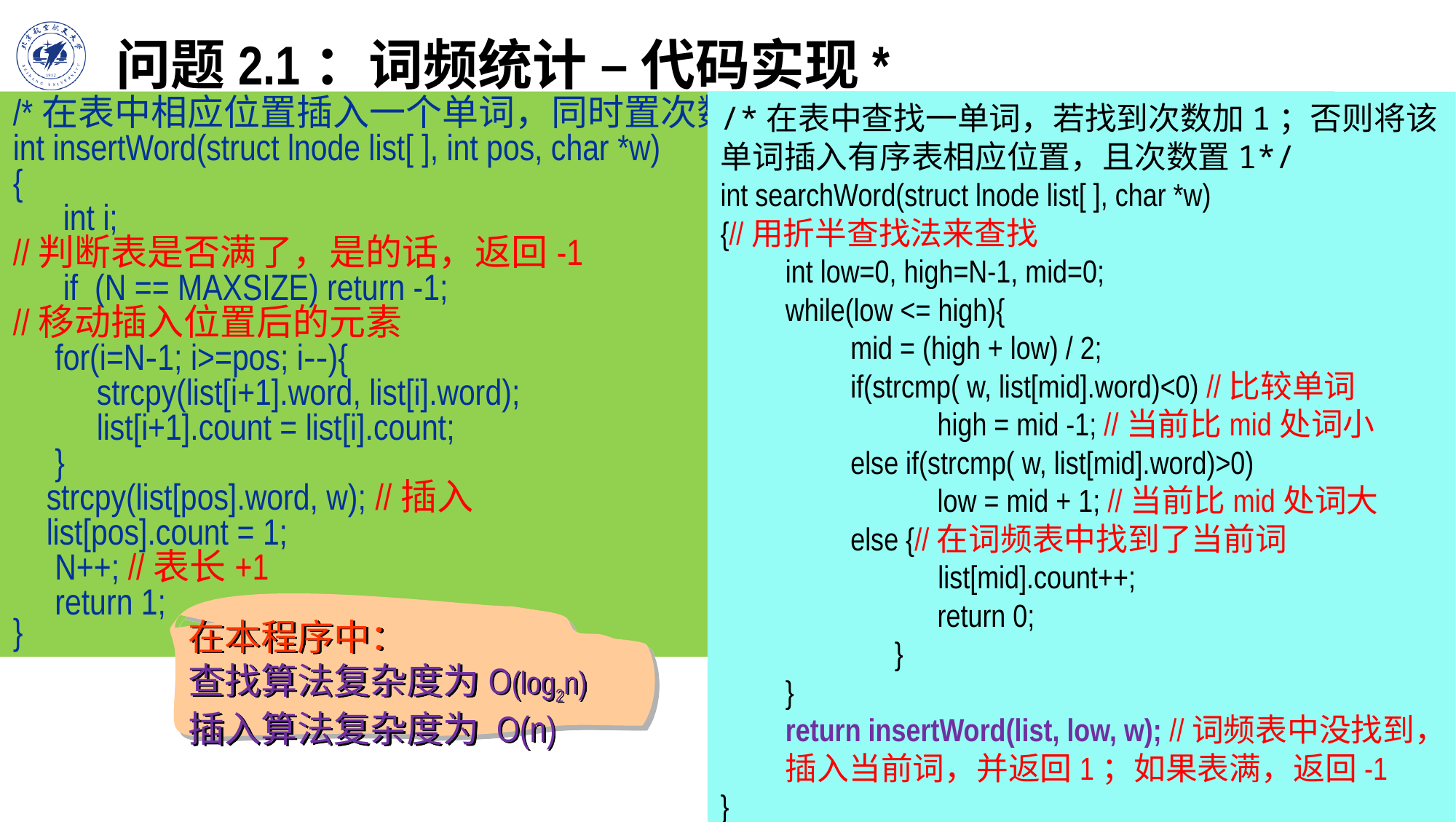

# 问题2.1：词频统计 – 代码实现*
/*在表中相应位置插入一个单词，同时置次数为1*/
int insertWord(struct lnode list[ ], int pos, char *w)
{
      int i;
//判断表是否满了，是的话，返回-1
      if  (N == MAXSIZE) return -1;
//移动插入位置后的元素
     for(i=N-1; i>=pos; i--){
          strcpy(list[i+1].word, list[i].word);
          list[i+1].count = list[i].count;
     }
    strcpy(list[pos].word, w); //插入
    list[pos].count = 1;
     N++; //表长+1
     return 1;
}
/*在表中查找一单词，若找到次数加1；否则将该单词插入有序表相应位置，且次数置1*/
int searchWord(struct lnode list[ ], char *w)
{//用折半查找法来查找
int low=0, high=N-1, mid=0;
while(low <= high){
mid = (high + low) / 2;
if(strcmp( w, list[mid].word)<0) //比较单词
   high = mid -1; //当前比mid处词小
else if(strcmp( w, list[mid].word)>0)
   low = mid + 1; //当前比mid处词大
else {//在词频表中找到了当前词
            list[mid].count++;
   return 0;
	}
}
return insertWord(list, low, w); //词频表中没找到，插入当前词，并返回1；如果表满，返回-1
}

在本程序中：
查找算法复杂度为O(log2n)
插入算法复杂度为 O(n)
44